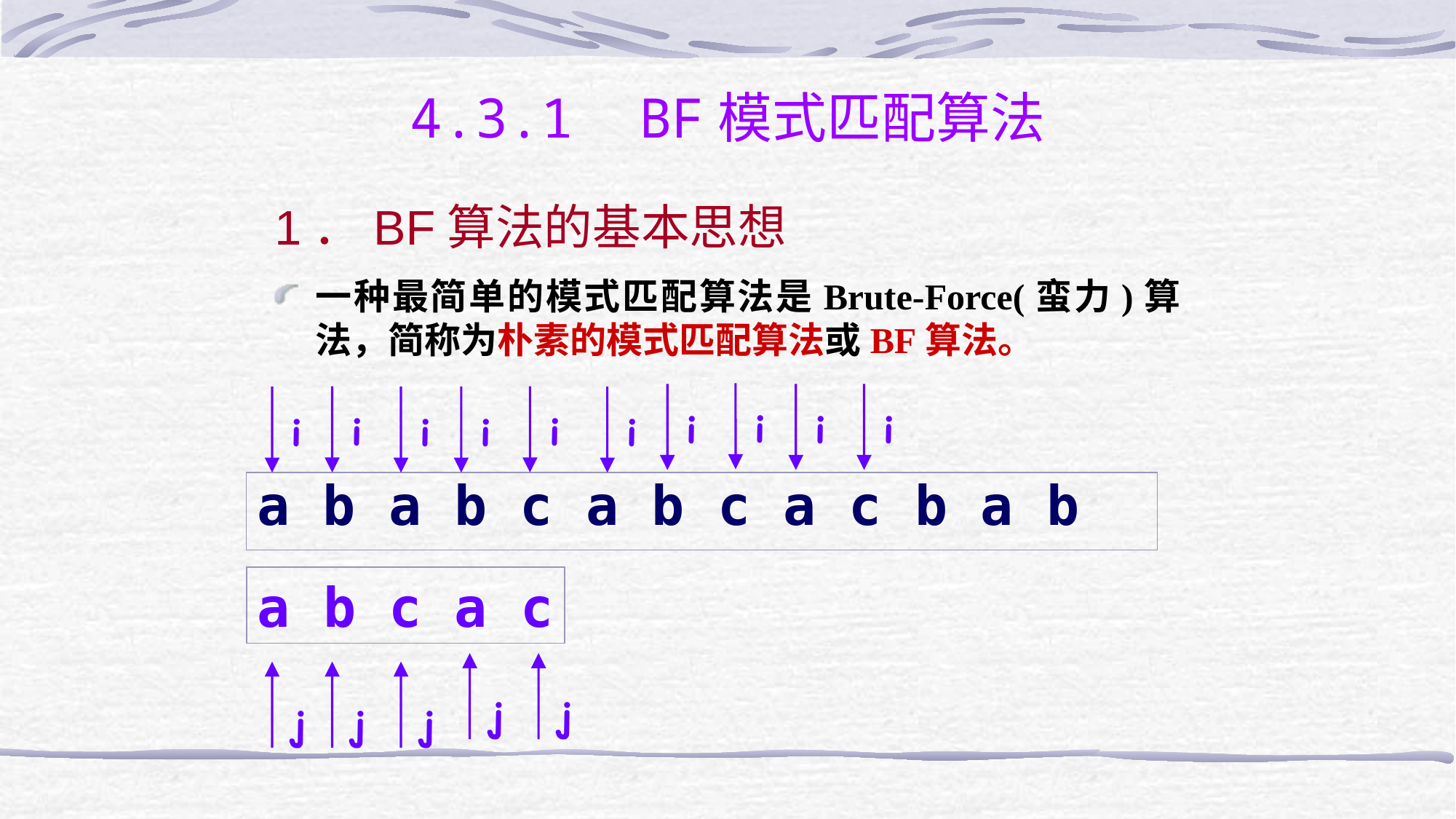

# 4.3.1  BF模式匹配算法
1．BF算法的基本思想
一种最简单的模式匹配算法是Brute-Force(蛮力)算法，简称为朴素的模式匹配算法或BF算法。

i

i

i

i

i

i

i

i

i

i
a b a b c a b c a c b a b
a b c a c

j

j

j

j

j
6